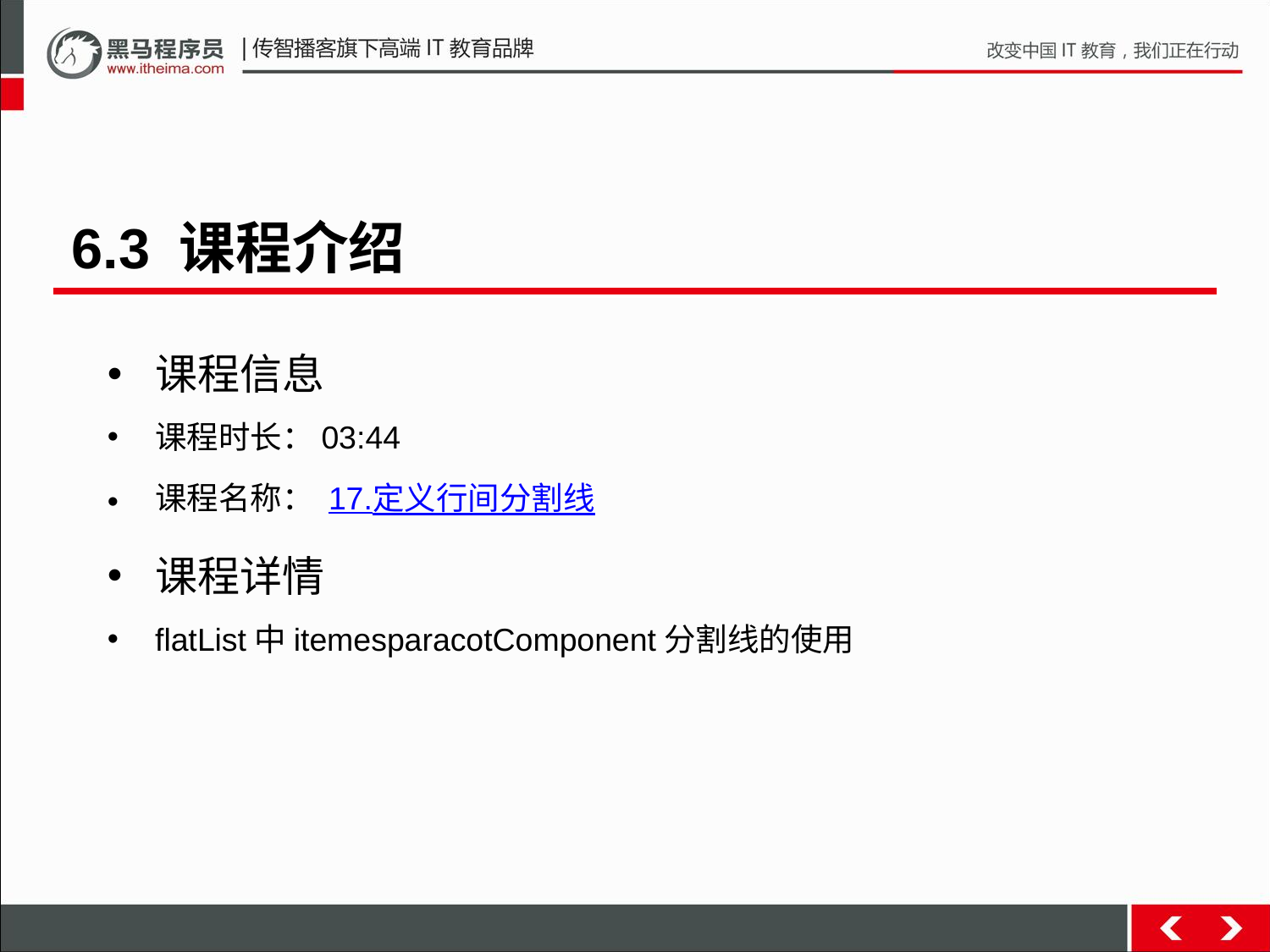

6.3 课程介绍
课程信息
课程时长：03:44
课程名称： 17.定义行间分割线
课程详情
flatList中itemesparacotComponent分割线的使用